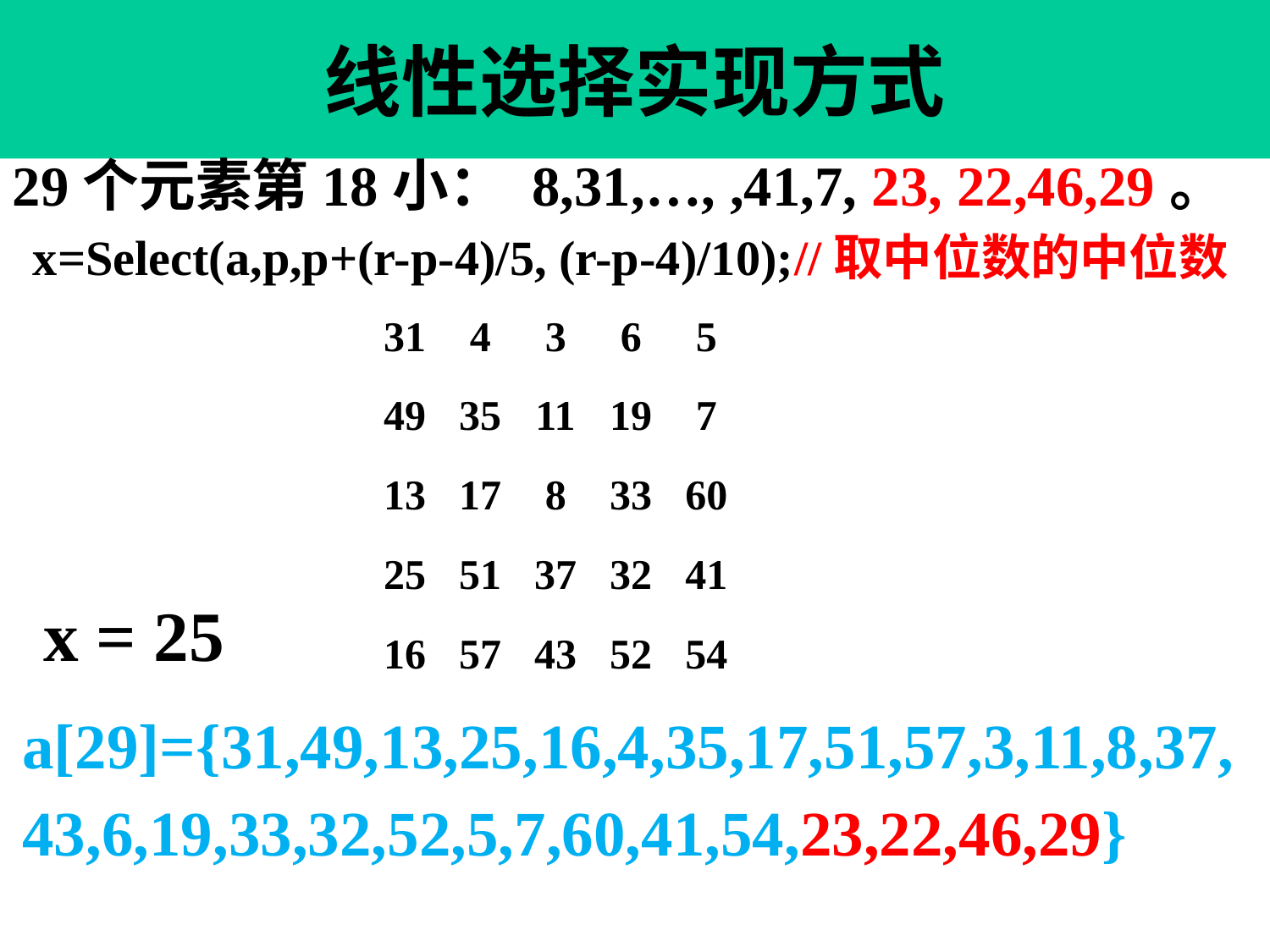

线性选择实现方式
29个元素第18小： 8,31,…, ,41,7, 23, 22,46,29。

 x=Select(a,p,p+(r-p-4)/5, (r-p-4)/10);//取中位数的中位数
| 31 | 4 | 3 | 6 | 5 |
| --- | --- | --- | --- | --- |
| 49 | 35 | 11 | 19 | 7 |
| 13 | 17 | 8 | 33 | 60 |
| 25 | 51 | 37 | 32 | 41 |
| 16 | 57 | 43 | 52 | 54 |
x = 25
a[29]={31,49,13,25,16,4,35,17,51,57,3,11,8,37,43,6,19,33,32,52,5,7,60,41,54,23,22,46,29}